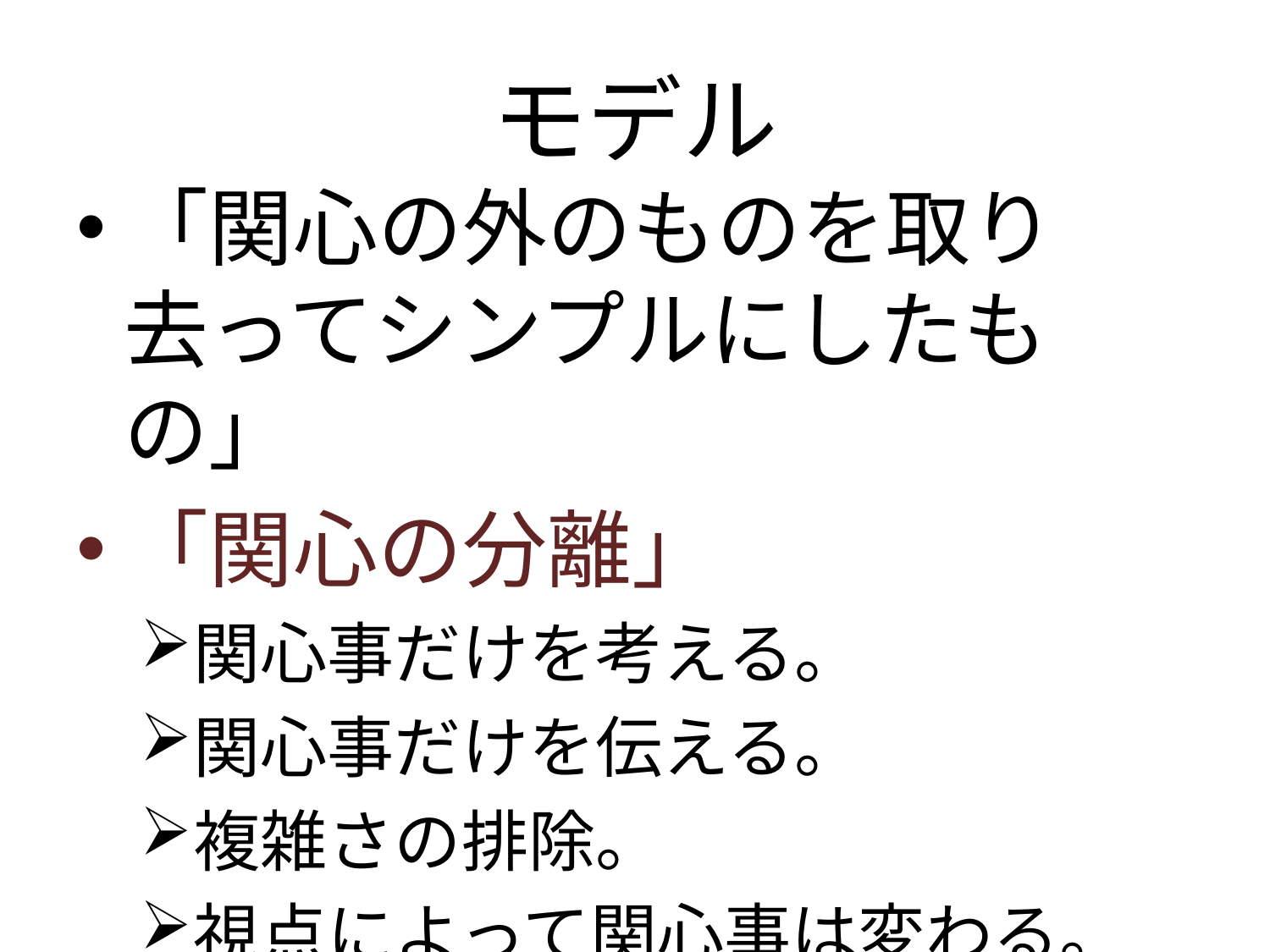

# モデル
「関心の外のものを取り去ってシンプルにしたもの」
「関心の分離」
関心事だけを考える。
関心事だけを伝える。
複雑さの排除。
視点によって関心事は変わる。